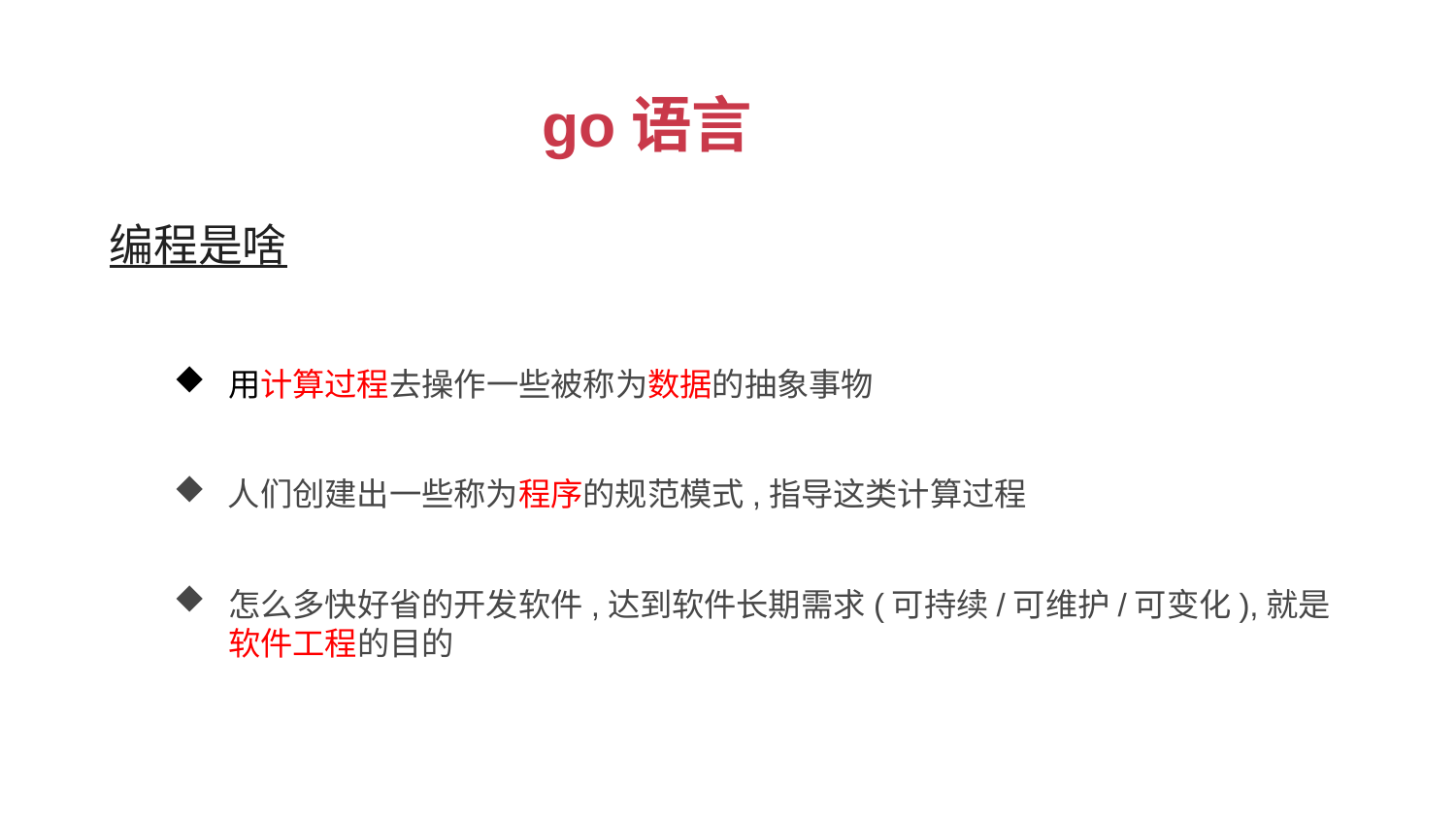

go语言
 编程是啥
用计算过程去操作一些被称为数据的抽象事物
人们创建出一些称为程序的规范模式,指导这类计算过程
怎么多快好省的开发软件,达到软件长期需求(可持续/可维护/可变化),就是软件工程的目的